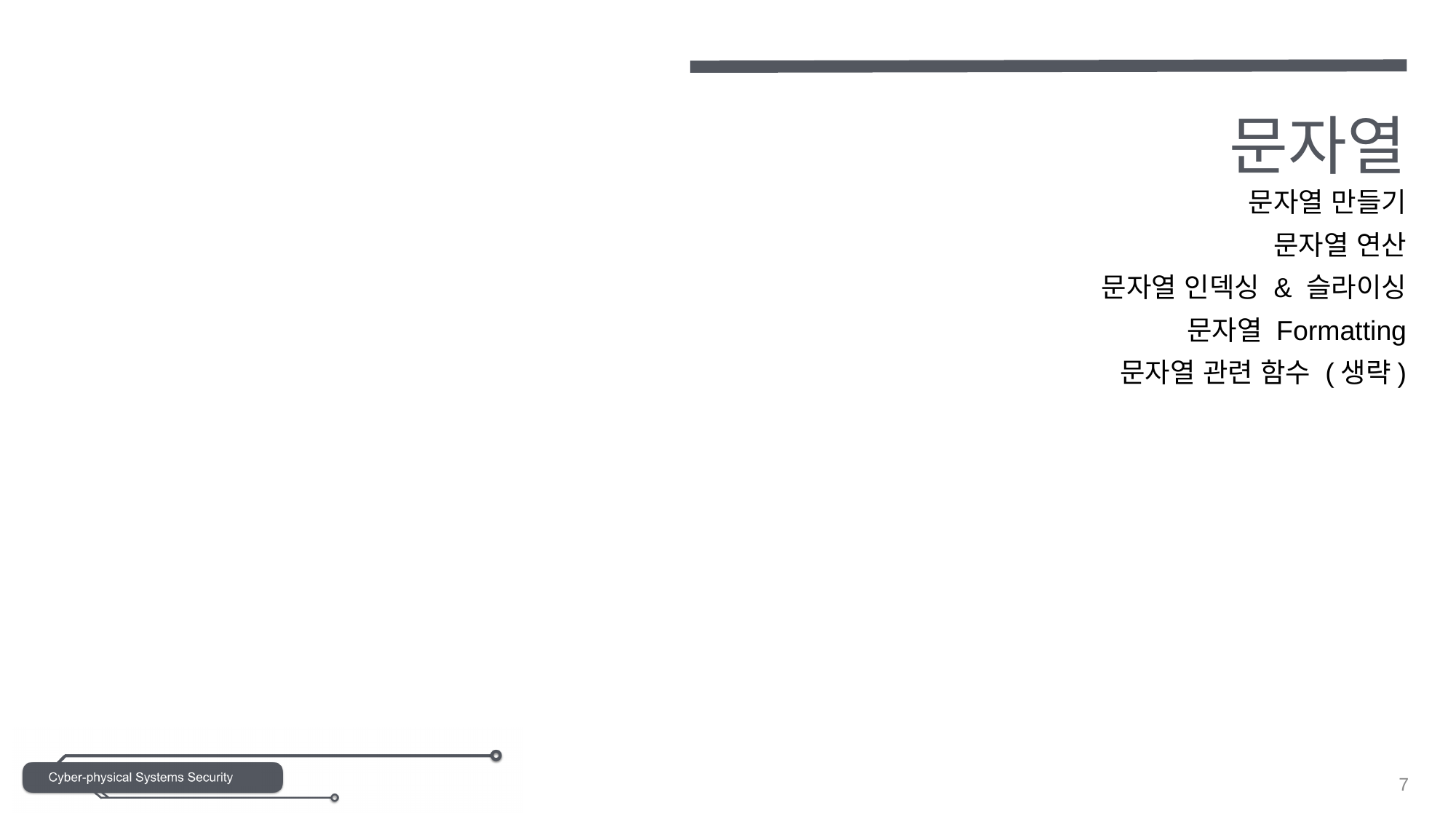

# 문자열
문자열 만들기
문자열 연산
문자열 인덱싱 & 슬라이싱
문자열 Formatting
문자열 관련 함수 (생략)

7